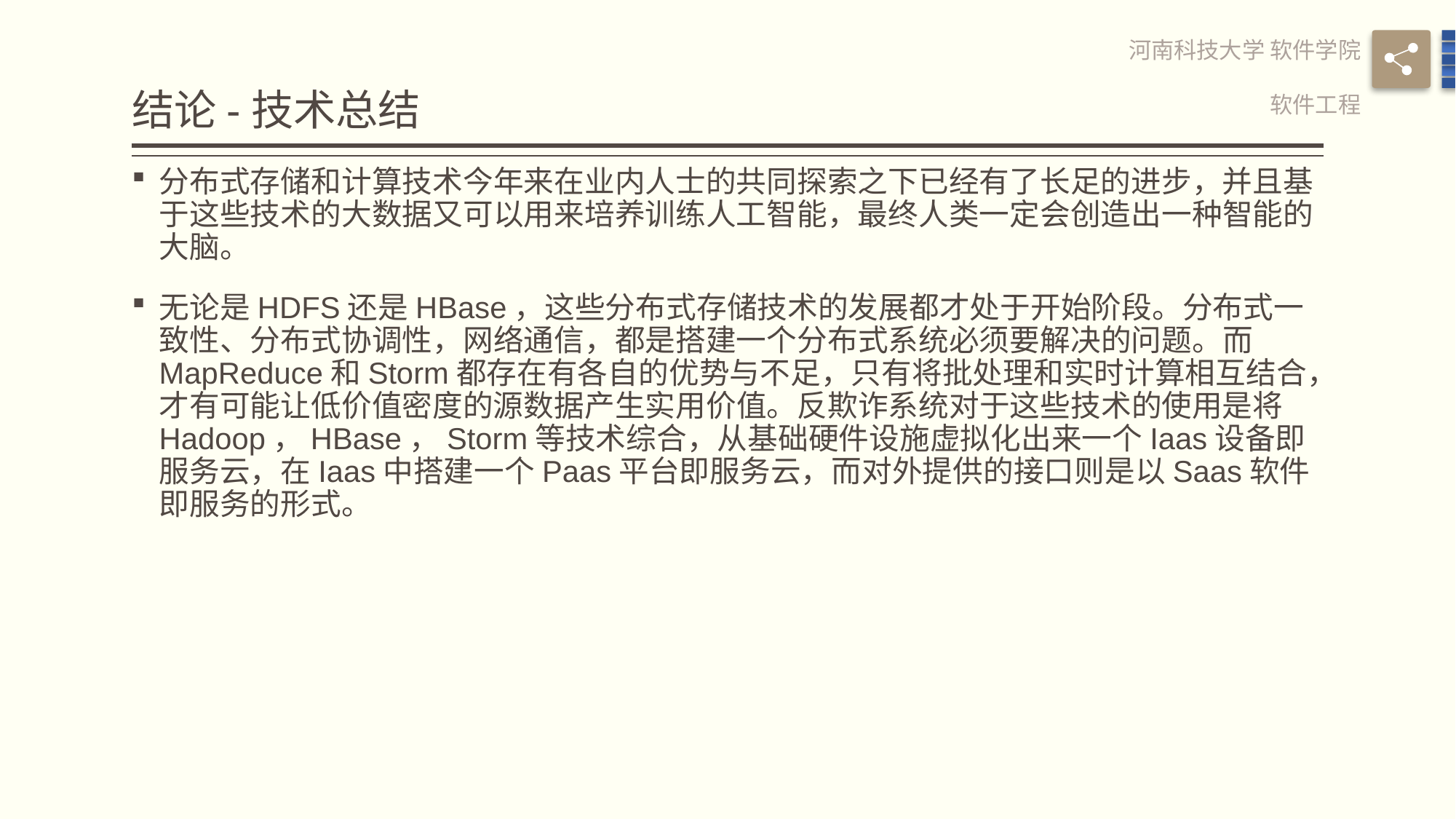

# 结论-技术总结
河南科技大学 软件学院
软件工程

分布式存储和计算技术今年来在业内人士的共同探索之下已经有了长足的进步，并且基于这些技术的大数据又可以用来培养训练人工智能，最终人类一定会创造出一种智能的大脑。
无论是HDFS还是HBase，这些分布式存储技术的发展都才处于开始阶段。分布式一致性、分布式协调性，网络通信，都是搭建一个分布式系统必须要解决的问题。而MapReduce和Storm都存在有各自的优势与不足，只有将批处理和实时计算相互结合，才有可能让低价值密度的源数据产生实用价值。反欺诈系统对于这些技术的使用是将Hadoop，HBase，Storm等技术综合，从基础硬件设施虚拟化出来一个Iaas设备即服务云，在Iaas中搭建一个Paas平台即服务云，而对外提供的接口则是以Saas软件即服务的形式。